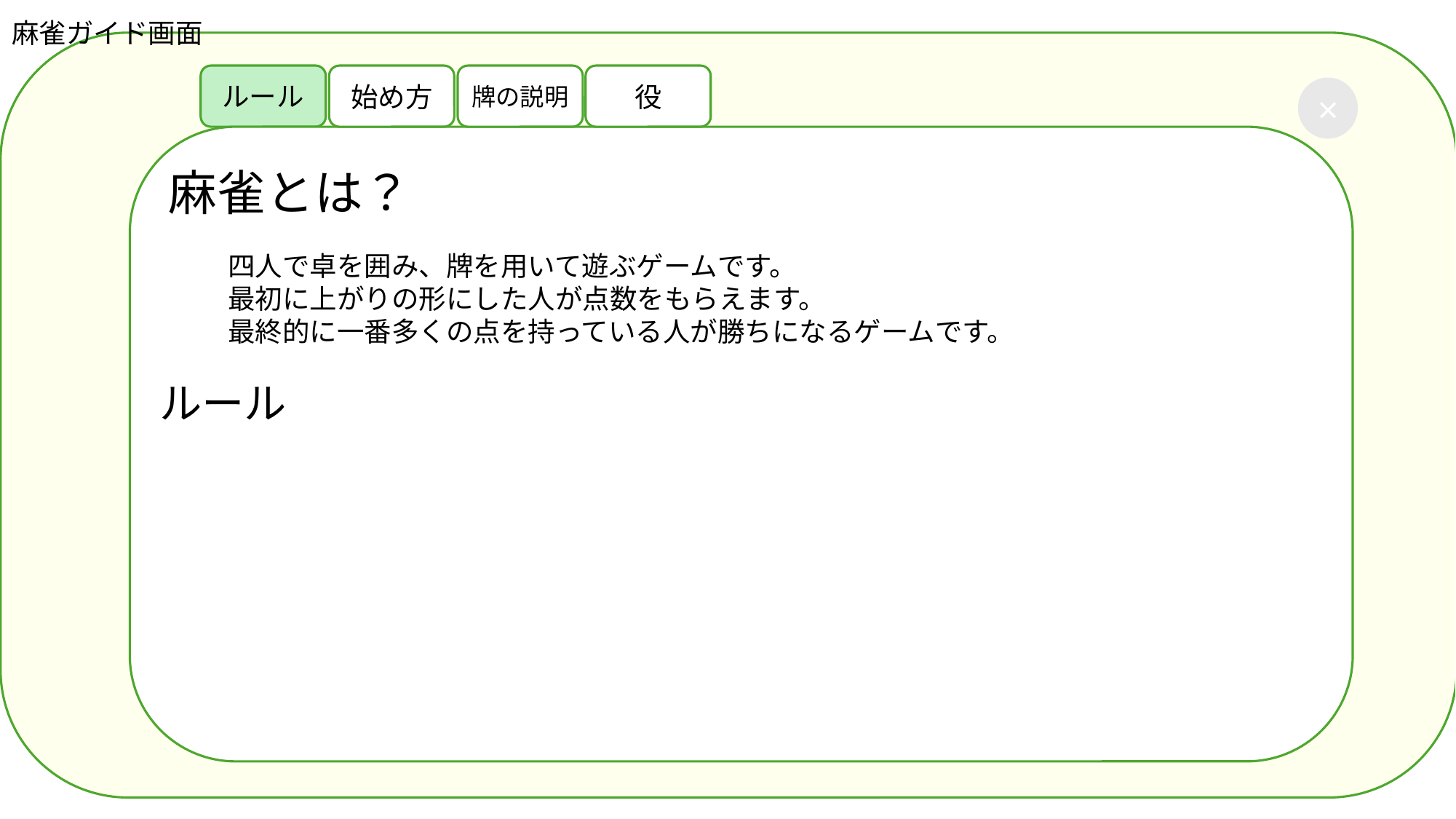

麻雀ガイド画面

始め方
役

牌の説明
ルール
×

麻雀とは？
四人で卓を囲み、牌を用いて遊ぶゲームです。
最初に上がりの形にした人が点数をもらえます。
最終的に一番多くの点を持っている人が勝ちになるゲームです。
ルール